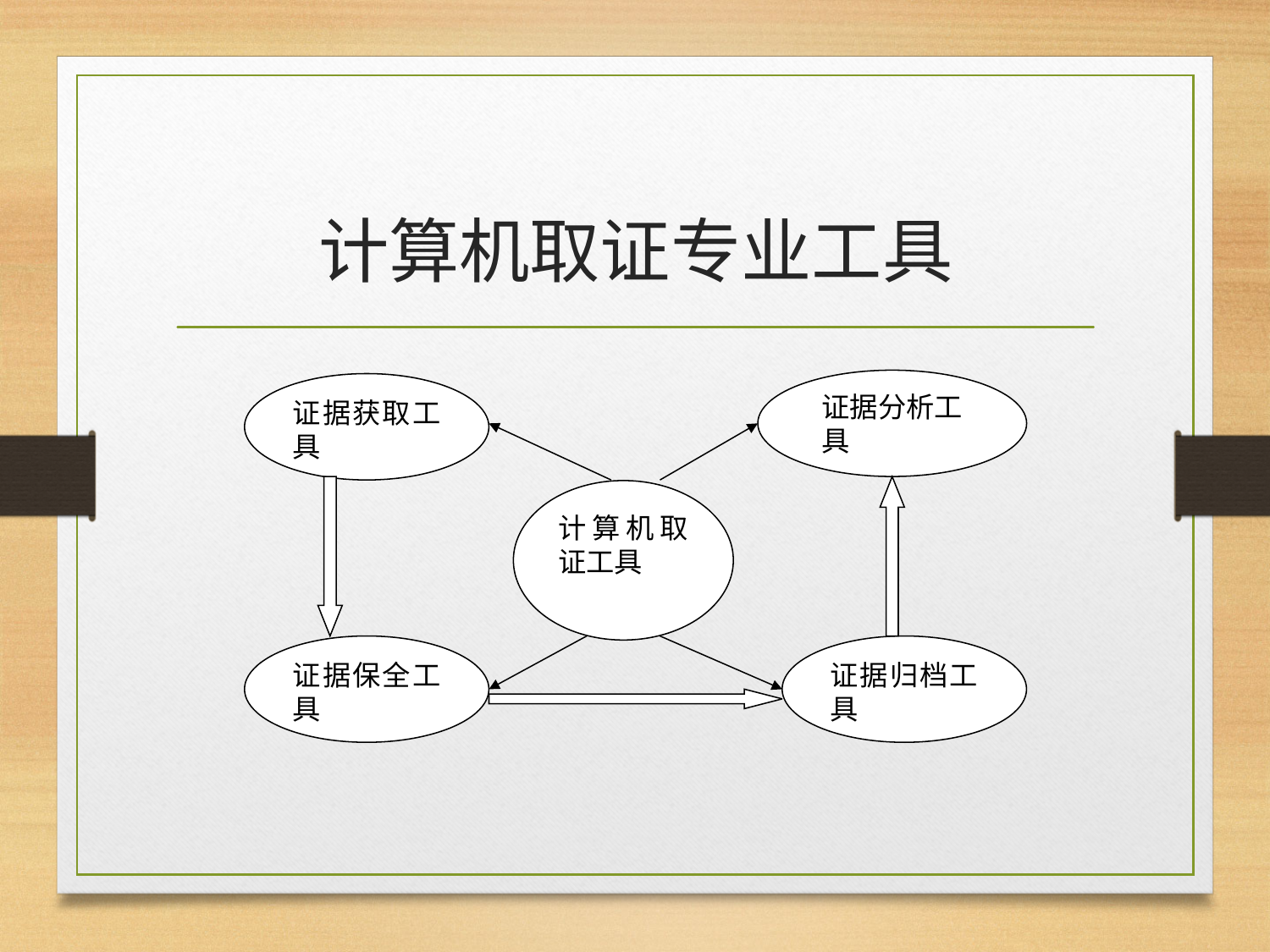

# 计算机取证专业工具
证据分析工具
证据获取工具

计算机取证工具
证据保全工具

证据归档工具